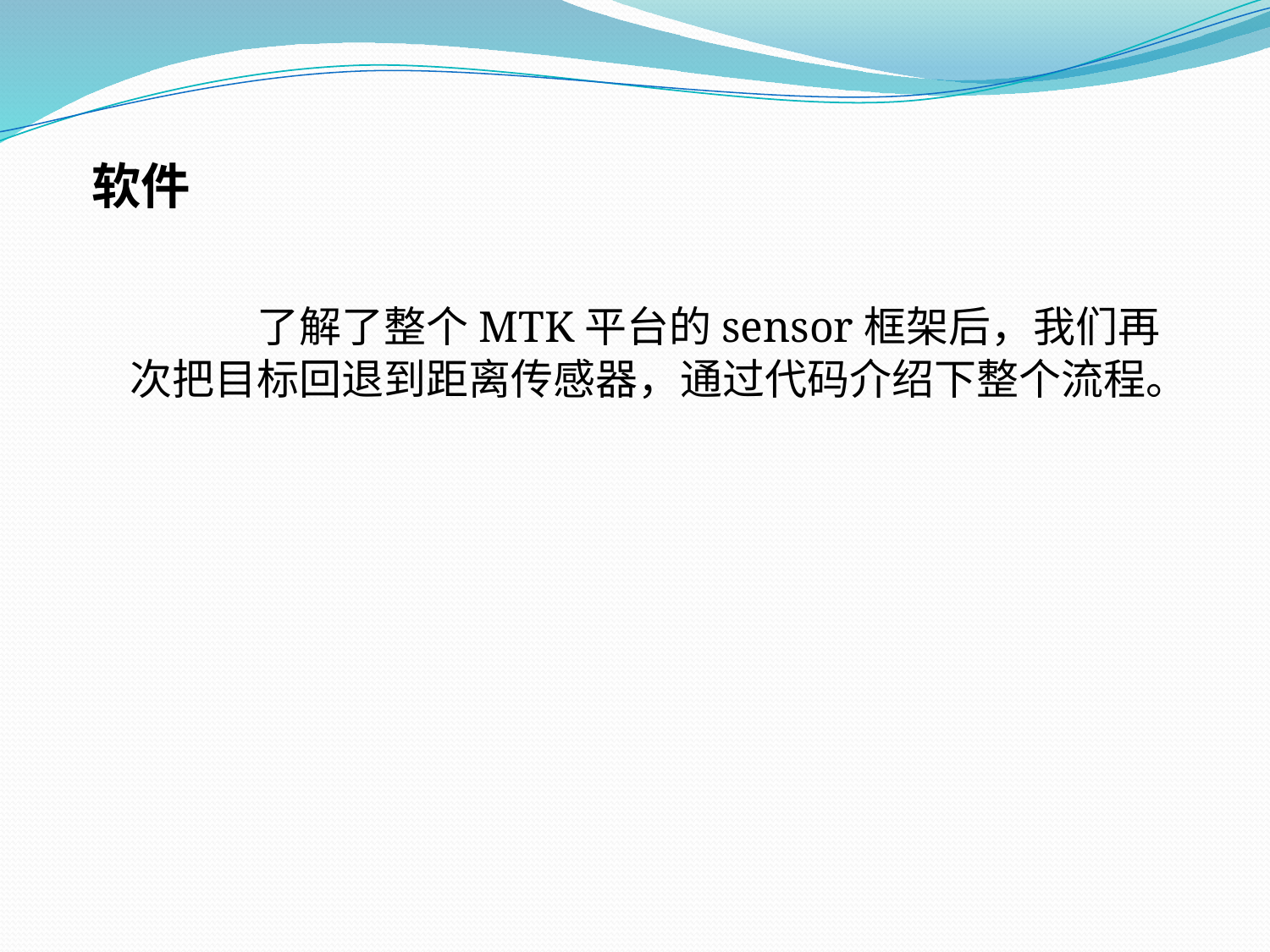

软件

		了解了整个MTK平台的sensor框架后，我们再次把目标回退到距离传感器，通过代码介绍下整个流程。